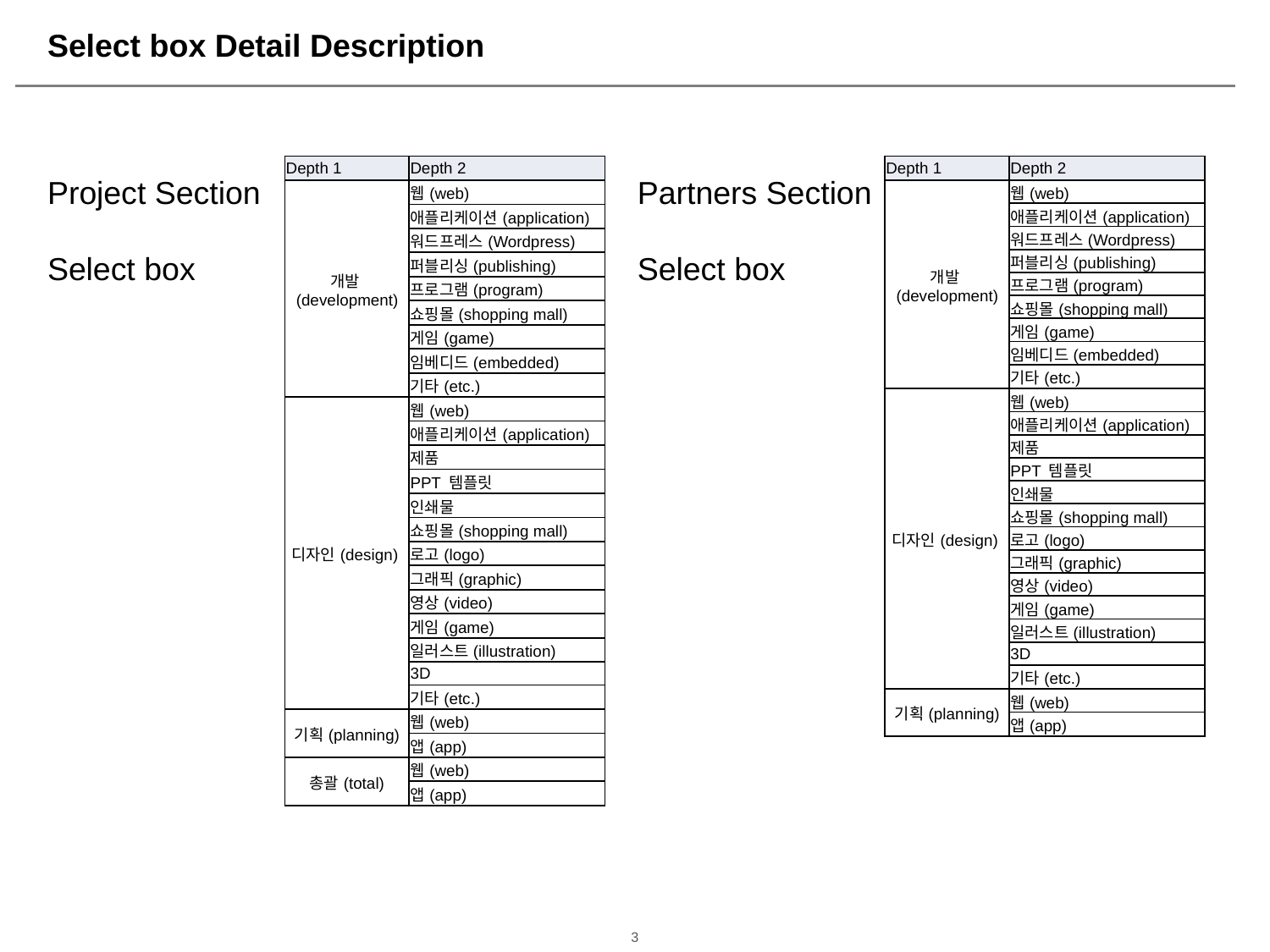

Select box Detail Description
| Depth 1 | Depth 2 |
| --- | --- |
| 개발(development) | 웹(web) |
|  | 애플리케이션(application) |
|  | 워드프레스(Wordpress) |
|  | 퍼블리싱(publishing) |
|  | 프로그램(program) |
|  | 쇼핑몰(shopping mall) |
|  | 게임(game) |
|  | 임베디드(embedded) |
|  | 기타(etc.) |
| 디자인(design) | 웹(web) |
|  | 애플리케이션(application) |
|  | 제품 |
|  | PPT 템플릿 |
|  | 인쇄물 |
|  | 쇼핑몰(shopping mall) |
|  | 로고(logo) |
|  | 그래픽(graphic) |
|  | 영상(video) |
|  | 게임(game) |
|  | 일러스트(illustration) |
|  | 3D |
|  | 기타(etc.) |
| 기획(planning) | 웹(web) |
|  | 앱(app) |
| 총괄(total) | 웹(web) |
|  | 앱(app) |
| Depth 1 | Depth 2 |
| --- | --- |
| 개발(development) | 웹(web) |
|  | 애플리케이션(application) |
|  | 워드프레스(Wordpress) |
|  | 퍼블리싱(publishing) |
|  | 프로그램(program) |
|  | 쇼핑몰(shopping mall) |
|  | 게임(game) |
|  | 임베디드(embedded) |
|  | 기타(etc.) |
| 디자인(design) | 웹(web) |
|  | 애플리케이션(application) |
|  | 제품 |
|  | PPT 템플릿 |
|  | 인쇄물 |
|  | 쇼핑몰(shopping mall) |
|  | 로고(logo) |
|  | 그래픽(graphic) |
|  | 영상(video) |
|  | 게임(game) |
|  | 일러스트(illustration) |
|  | 3D |
|  | 기타(etc.) |
| 기획(planning) | 웹(web) |
|  | 앱(app) |
Project Section

Select box
Partners Section

Select box